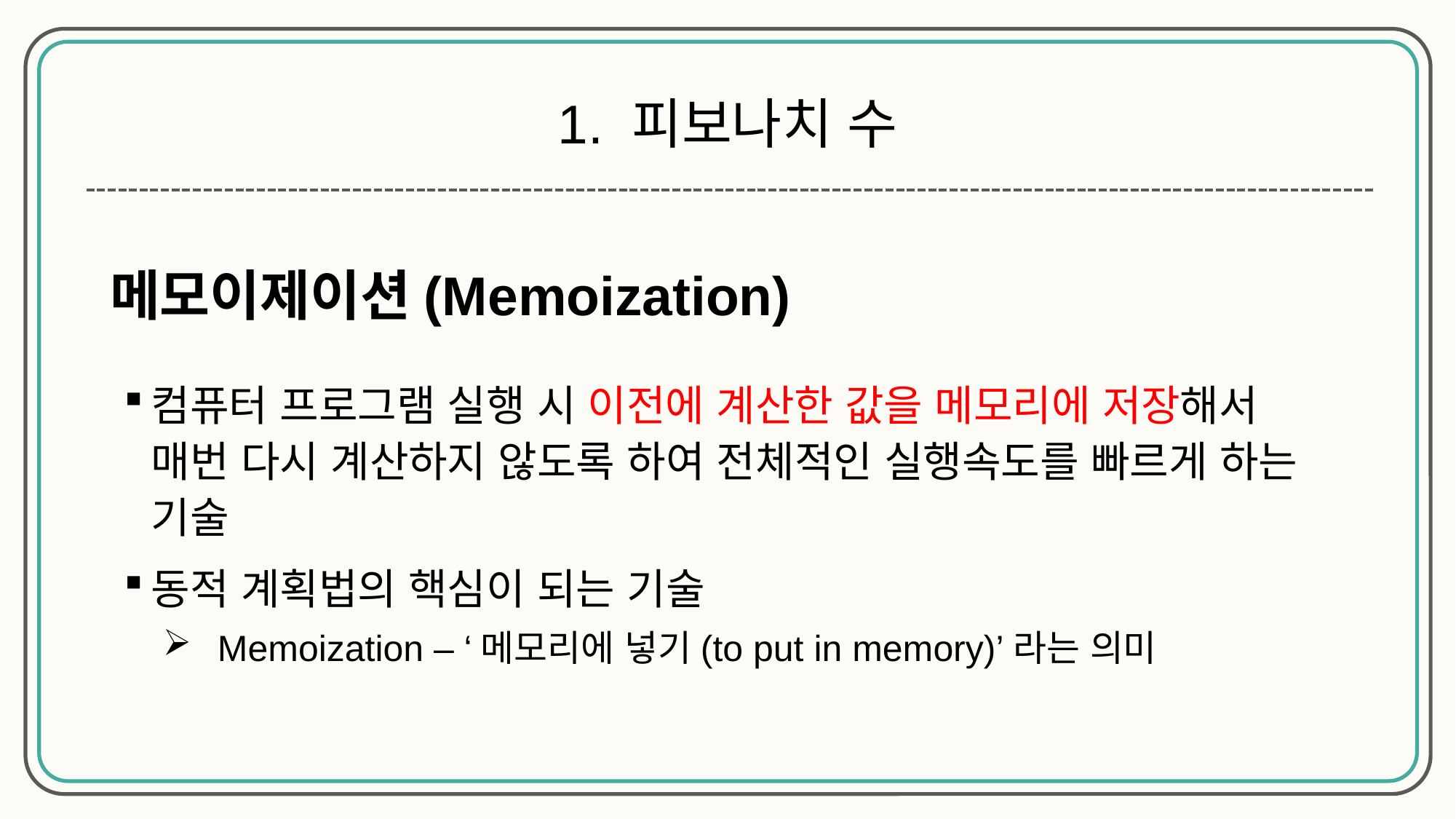

1. 피보나치 수
메모이제이션(Memoization)
컴퓨터 프로그램 실행 시 이전에 계산한 값을 메모리에 저장해서 매번 다시 계산하지 않도록 하여 전체적인 실행속도를 빠르게 하는 기술
동적 계획법의 핵심이 되는 기술
Memoization – ‘메모리에 넣기(to put in memory)’라는 의미